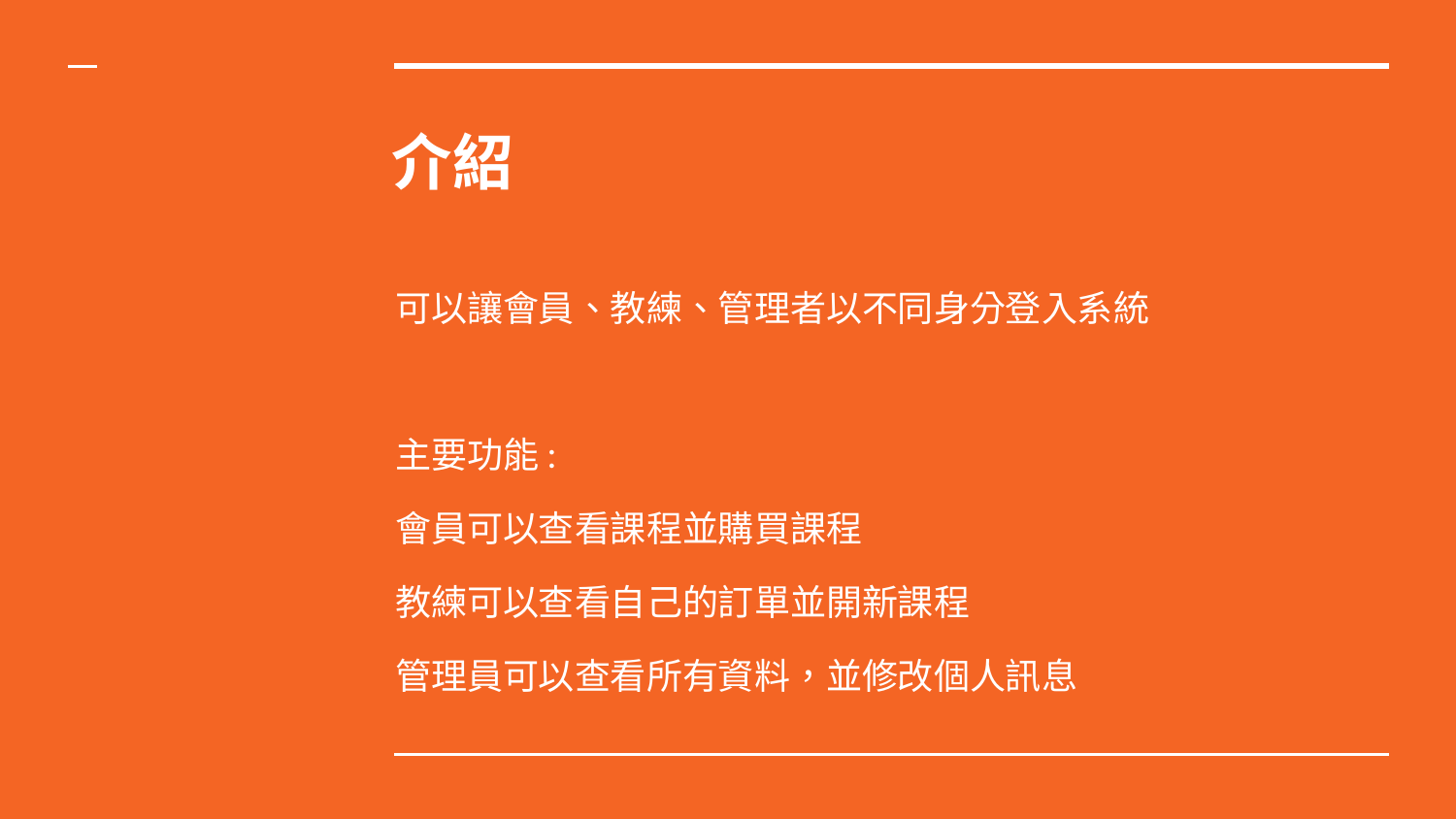

# 介紹
可以讓會員、教練、管理者以不同身分登入系統

主要功能:
會員可以查看課程並購買課程
教練可以查看自己的訂單並開新課程
管理員可以查看所有資料，並修改個人訊息